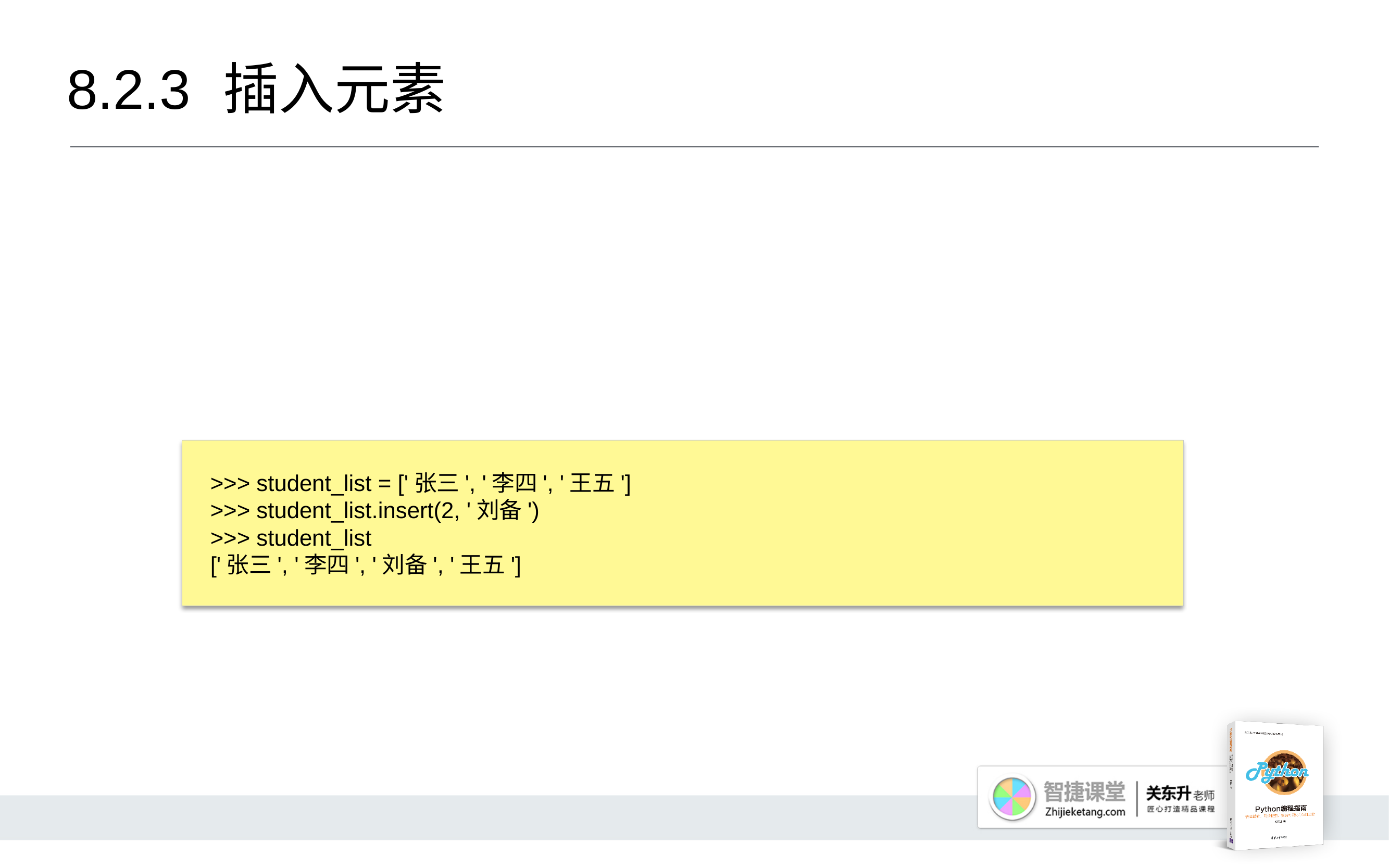

# 8.2.3 	插入元素
>>> student_list = ['张三', '李四', '王五']
>>> student_list.insert(2, '刘备')
>>> student_list
['张三', '李四', '刘备', '王五']